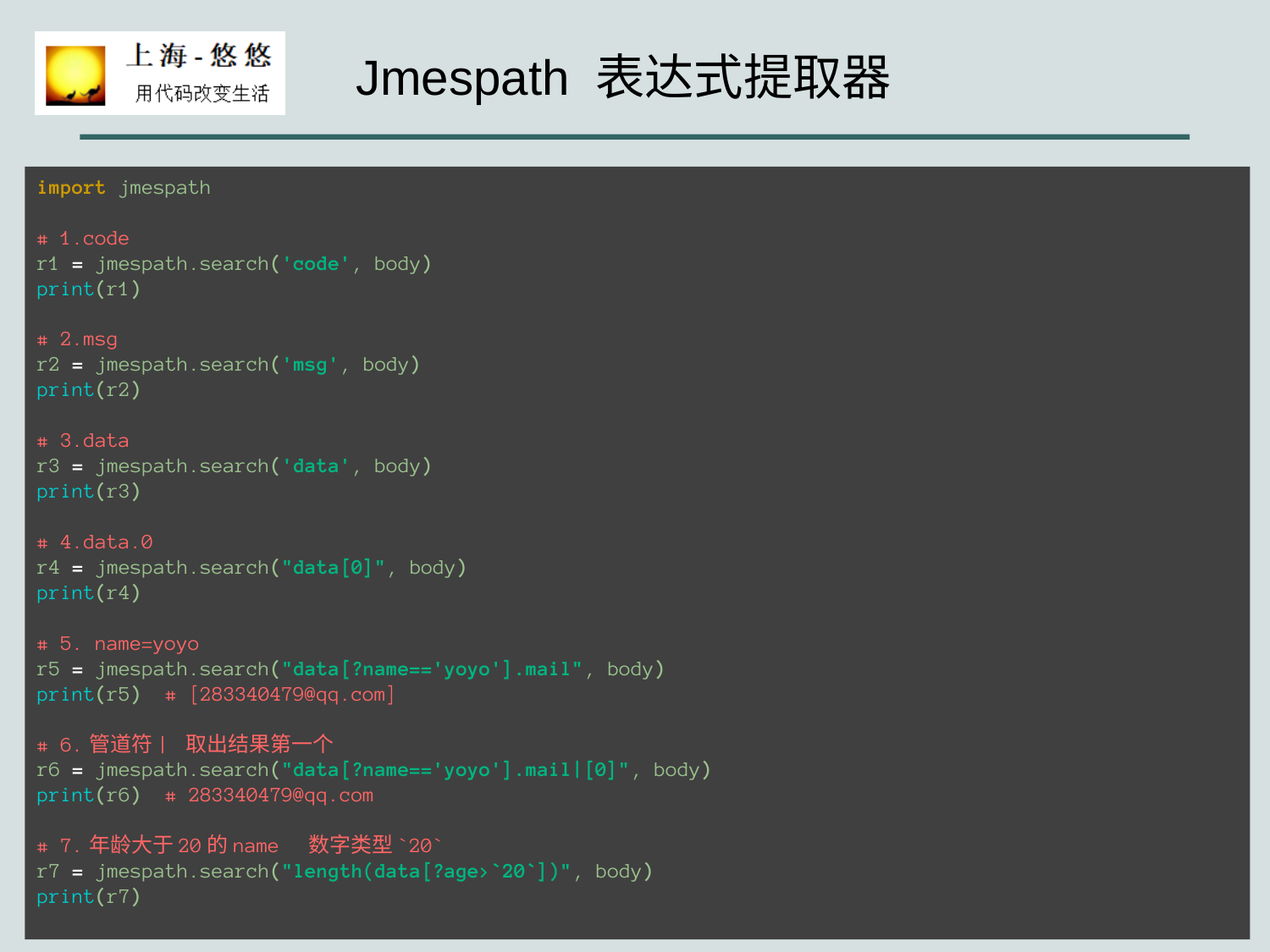

import jmespath
# 1.code
r1 = jmespath.search('code', body)
print(r1)
# 2.msg
r2 = jmespath.search('msg', body)
print(r2)
# 3.data
r3 = jmespath.search('data', body)
print(r3)
# 4.data.0
r4 = jmespath.search("data[0]", body)
print(r4)
# 5. name=yoyo
r5 = jmespath.search("data[?name=='yoyo'].mail", body)
print(r5)  # [283340479@qq.com]
# 6.管道符| 取出结果第一个
r6 = jmespath.search("data[?name=='yoyo'].mail|[0]", body)
print(r6)  # 283340479@qq.com
# 7.年龄大于20的name  数字类型`20`
r7 = jmespath.search("length(data[?age>`20`])", body)
print(r7)